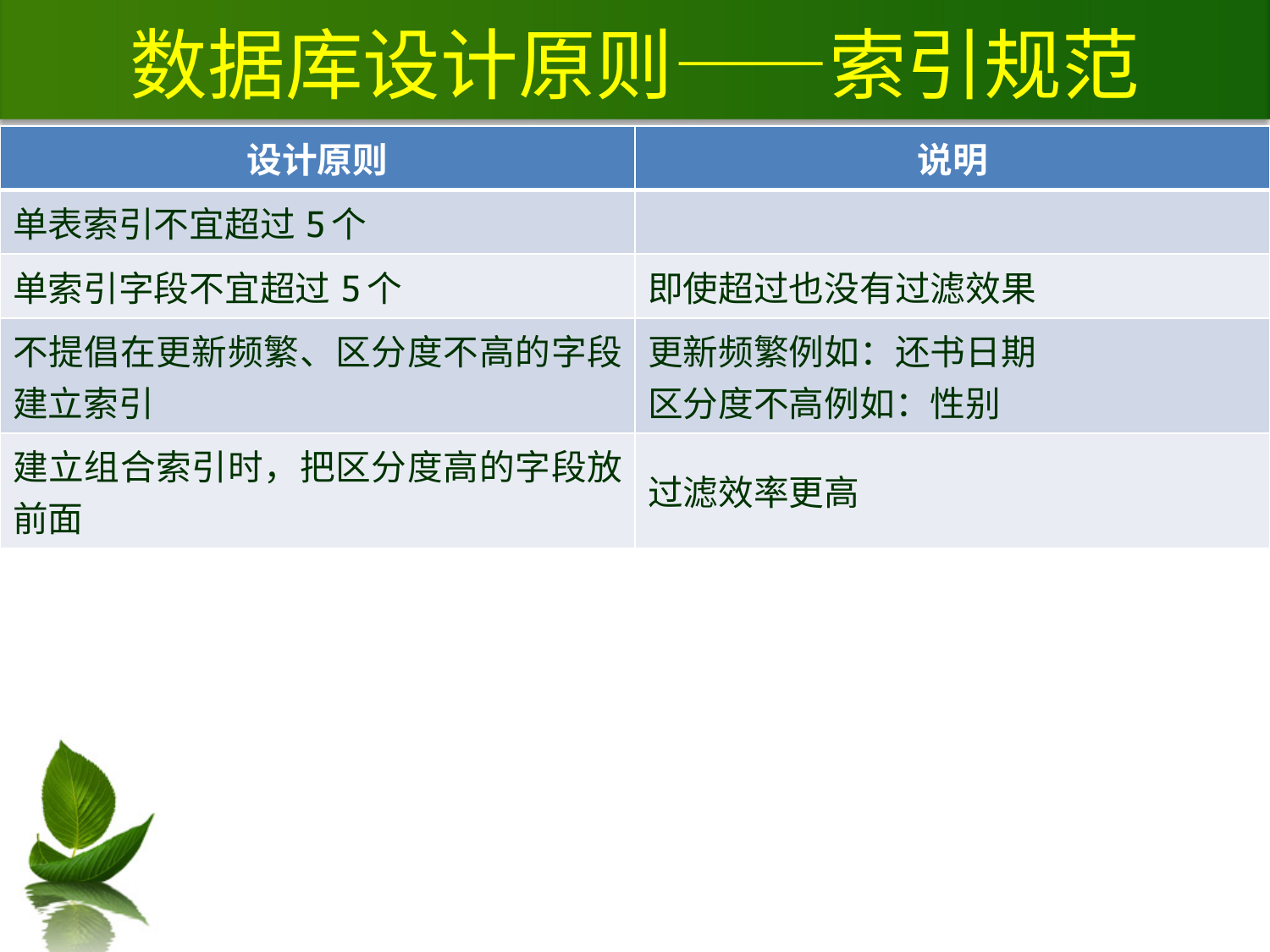

# 数据库设计原则——索引规范
| 设计原则 | 说明 |
| --- | --- |
| 单表索引不宜超过5个 |  |
| 单索引字段不宜超过5个 | 即使超过也没有过滤效果 |
| 不提倡在更新频繁、区分度不高的字段建立索引 | 更新频繁例如：还书日期 区分度不高例如：性别 |
| 建立组合索引时，把区分度高的字段放前面 | 过滤效率更高 |